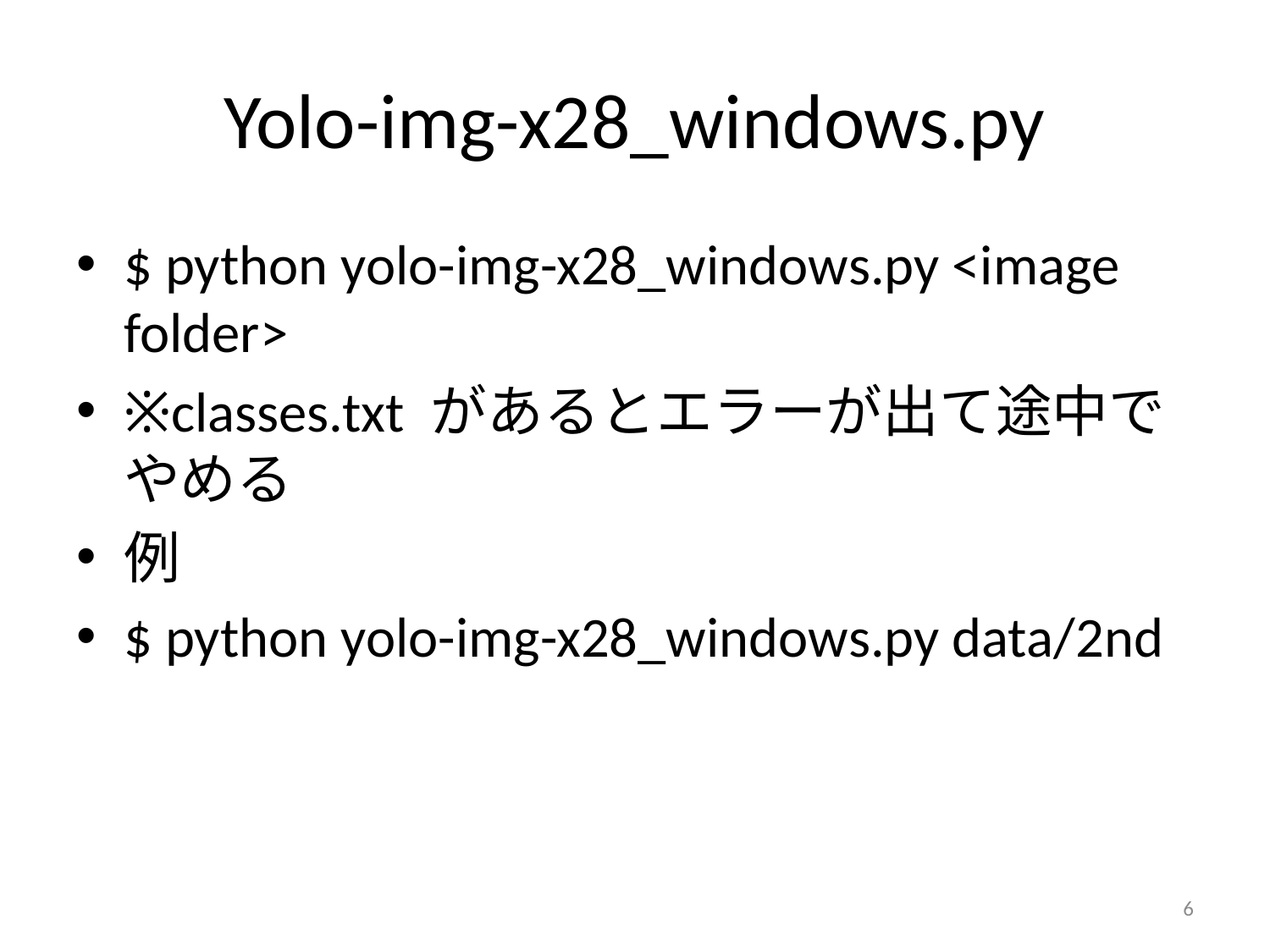

# Yolo-img-x28_windows.py
$ python yolo-img-x28_windows.py <image folder>
※classes.txt があるとエラーが出て途中でやめる
例
$ python yolo-img-x28_windows.py data/2nd

6